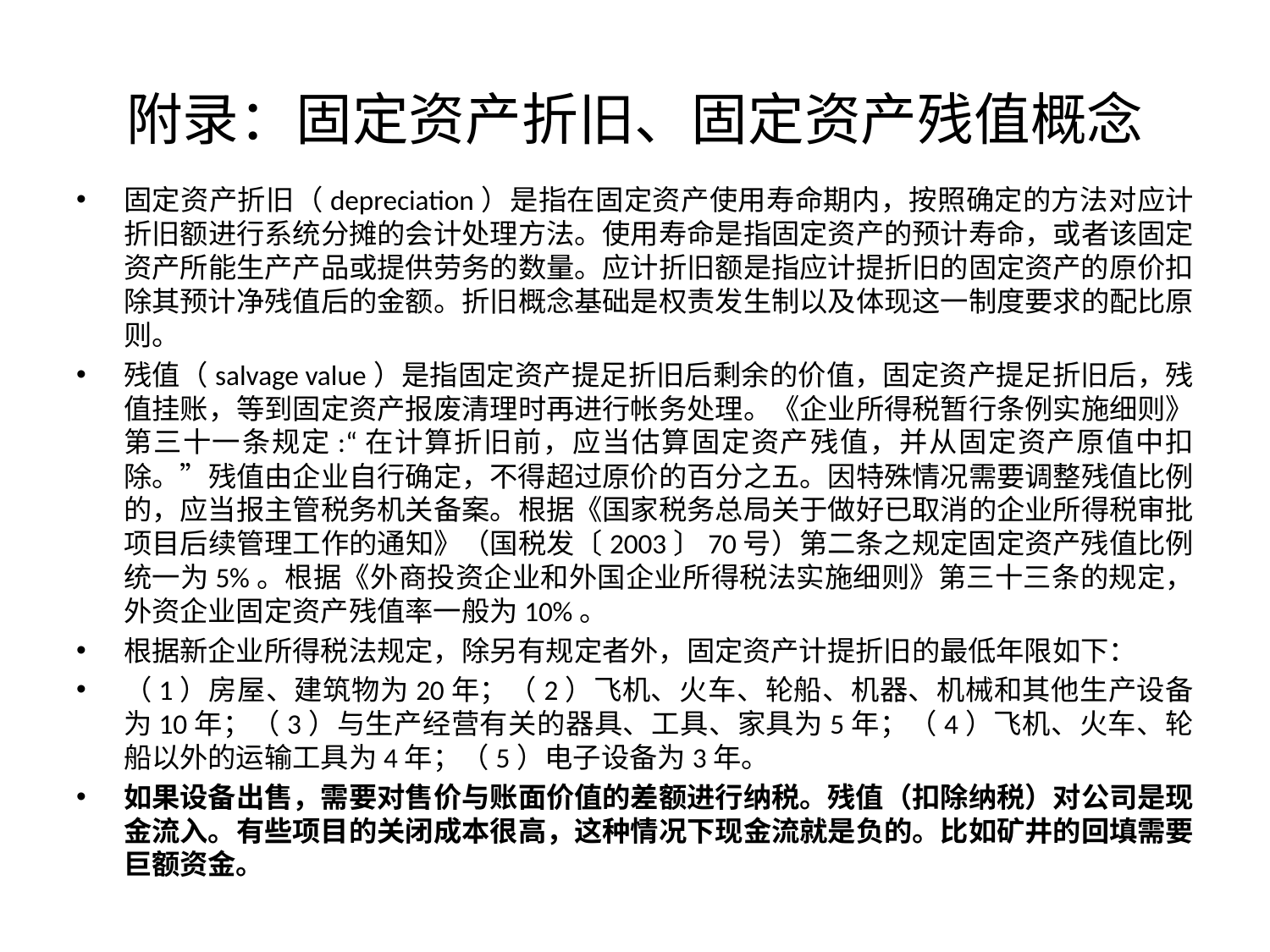

# 附录：固定资产折旧、固定资产残值概念
固定资产折旧（depreciation）是指在固定资产使用寿命期内，按照确定的方法对应计折旧额进行系统分摊的会计处理方法。使用寿命是指固定资产的预计寿命，或者该固定资产所能生产产品或提供劳务的数量。应计折旧额是指应计提折旧的固定资产的原价扣除其预计净残值后的金额。折旧概念基础是权责发生制以及体现这一制度要求的配比原则。
残值（salvage value）是指固定资产提足折旧后剩余的价值，固定资产提足折旧后，残值挂账，等到固定资产报废清理时再进行帐务处理。《企业所得税暂行条例实施细则》第三十一条规定:“在计算折旧前，应当估算固定资产残值，并从固定资产原值中扣除。”残值由企业自行确定，不得超过原价的百分之五。因特殊情况需要调整残值比例的，应当报主管税务机关备案。根据《国家税务总局关于做好已取消的企业所得税审批项目后续管理工作的通知》（国税发〔2003〕70号）第二条之规定固定资产残值比例统一为5%。根据《外商投资企业和外国企业所得税法实施细则》第三十三条的规定，外资企业固定资产残值率一般为10%。
根据新企业所得税法规定，除另有规定者外，固定资产计提折旧的最低年限如下：
（1）房屋、建筑物为20年；（2）飞机、火车、轮船、机器、机械和其他生产设备为10年；（3）与生产经营有关的器具、工具、家具为5年；（4）飞机、火车、轮船以外的运输工具为4年；（5）电子设备为3年。
如果设备出售，需要对售价与账面价值的差额进行纳税。残值（扣除纳税）对公司是现金流入。有些项目的关闭成本很高，这种情况下现金流就是负的。比如矿井的回填需要巨额资金。